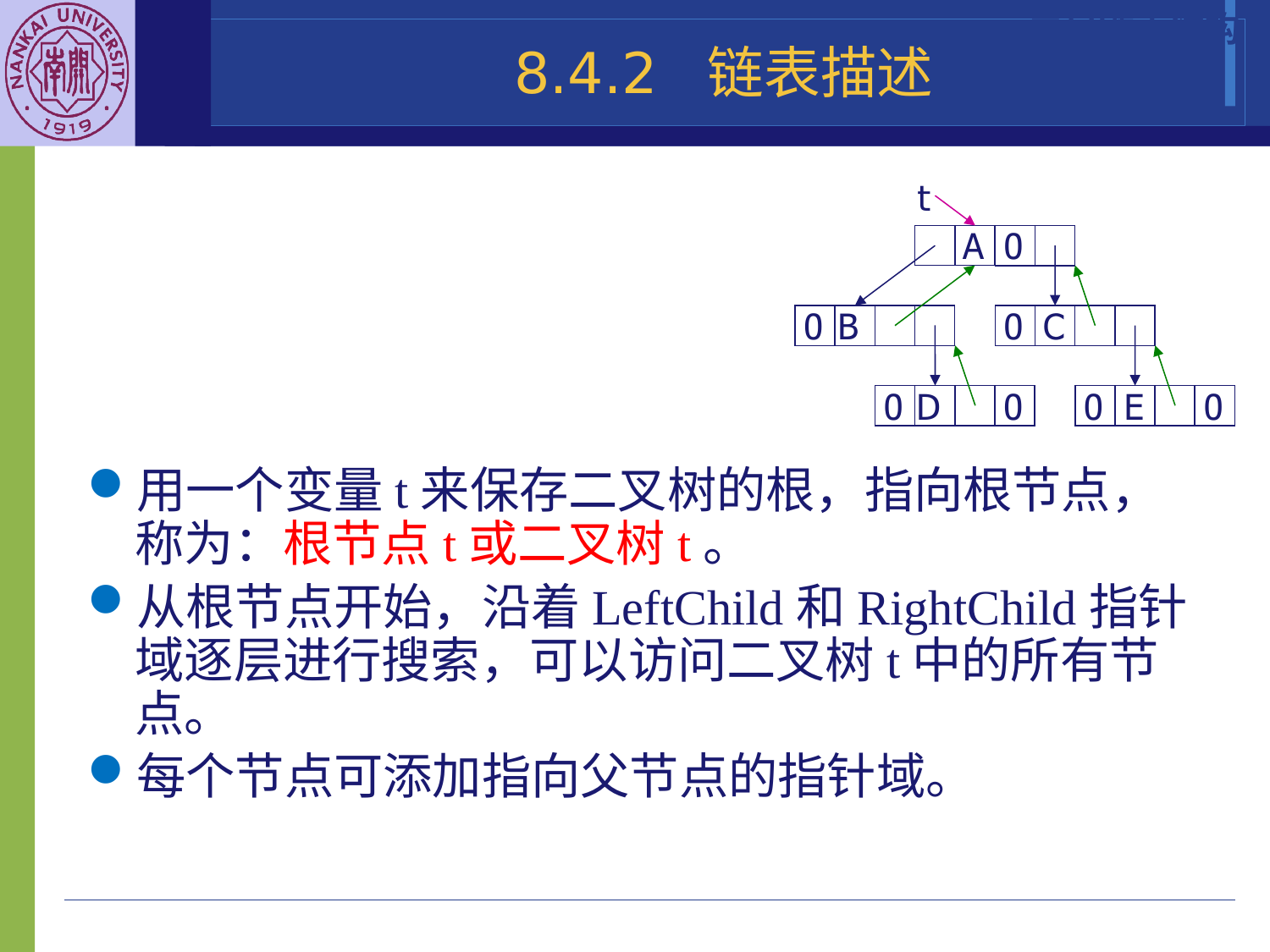

三叉链表结构
8.4.2  链表描述
t

A
0

0
B

0
C

0
D

0
0
E

0

用一个变量t来保存二叉树的根，指向根节点，称为：根节点t或二叉树t。
从根节点开始，沿着LeftChild和RightChild指针域逐层进行搜索，可以访问二叉树t中的所有节点。
每个节点可添加指向父节点的指针域。
27